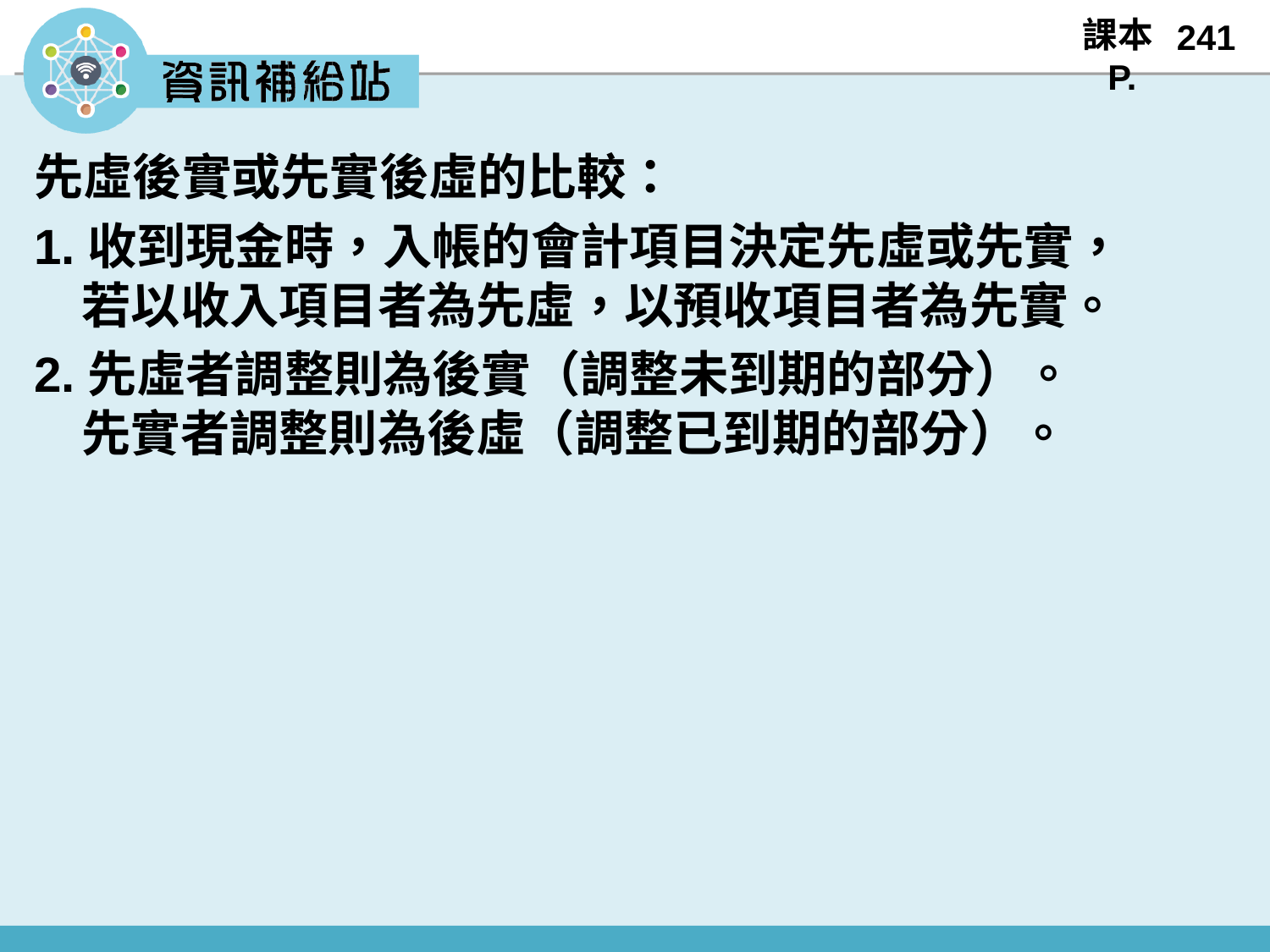

241
先虛後實或先實後虛的比較：
1.收到現金時，入帳的會計項目決定先虛或先實，
若以收入項目者為先虛，以預收項目者為先實。
2.先虛者調整則為後實（調整未到期的部分）。
先實者調整則為後虛（調整已到期的部分）。